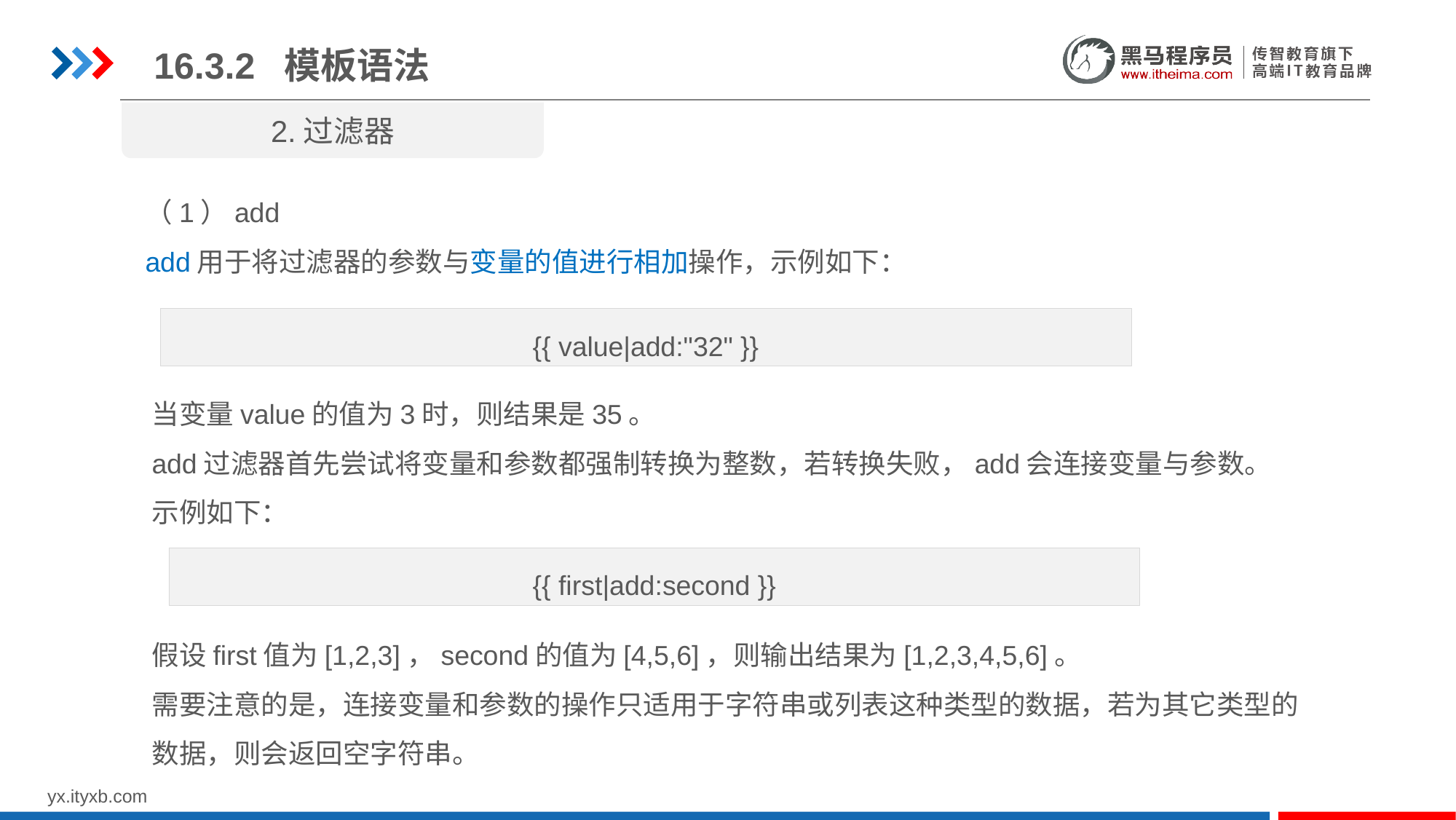

16.3.2  模板语法

2.过滤器
（1）add
add用于将过滤器的参数与变量的值进行相加操作，示例如下：
{{ value|add:"32" }}
当变量value的值为3时，则结果是35。
add过滤器首先尝试将变量和参数都强制转换为整数，若转换失败，add会连接变量与参数。示例如下：
{{ first|add:second }}
假设first值为[1,2,3]，second的值为[4,5,6]，则输出结果为[1,2,3,4,5,6]。
需要注意的是，连接变量和参数的操作只适用于字符串或列表这种类型的数据，若为其它类型的数据，则会返回空字符串。